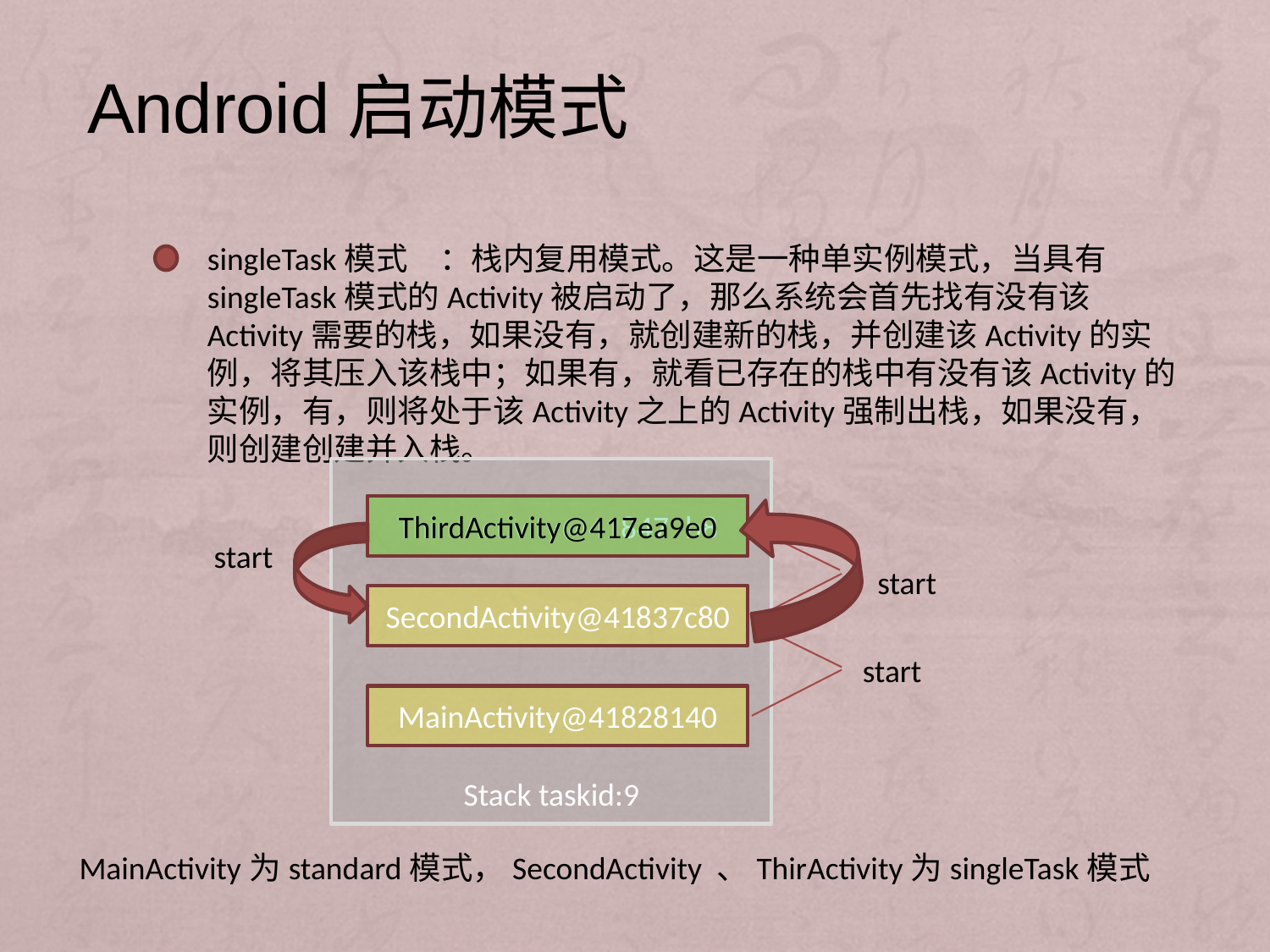

Android启动模式
singleTask模式　：栈内复用模式。这是一种单实例模式，当具有singleTask模式的Activity被启动了，那么系统会首先找有没有该Activity需要的栈，如果没有，就创建新的栈，并创建该Activity的实例，将其压入该栈中；如果有，就看已存在的栈中有没有该Activity的实例，有，则将处于该Activity之上的Activity强制出栈，如果没有，则创建创建并入栈。

Stack taskid:9
ThirdActivity@417ea9e0
ThirdActivity@418479b8

        start
start
SecondActivity@41837c80
start
MainActivity@41828140
MainActivity为standard模式，SecondActivity 、ThirActivity为singleTask模式